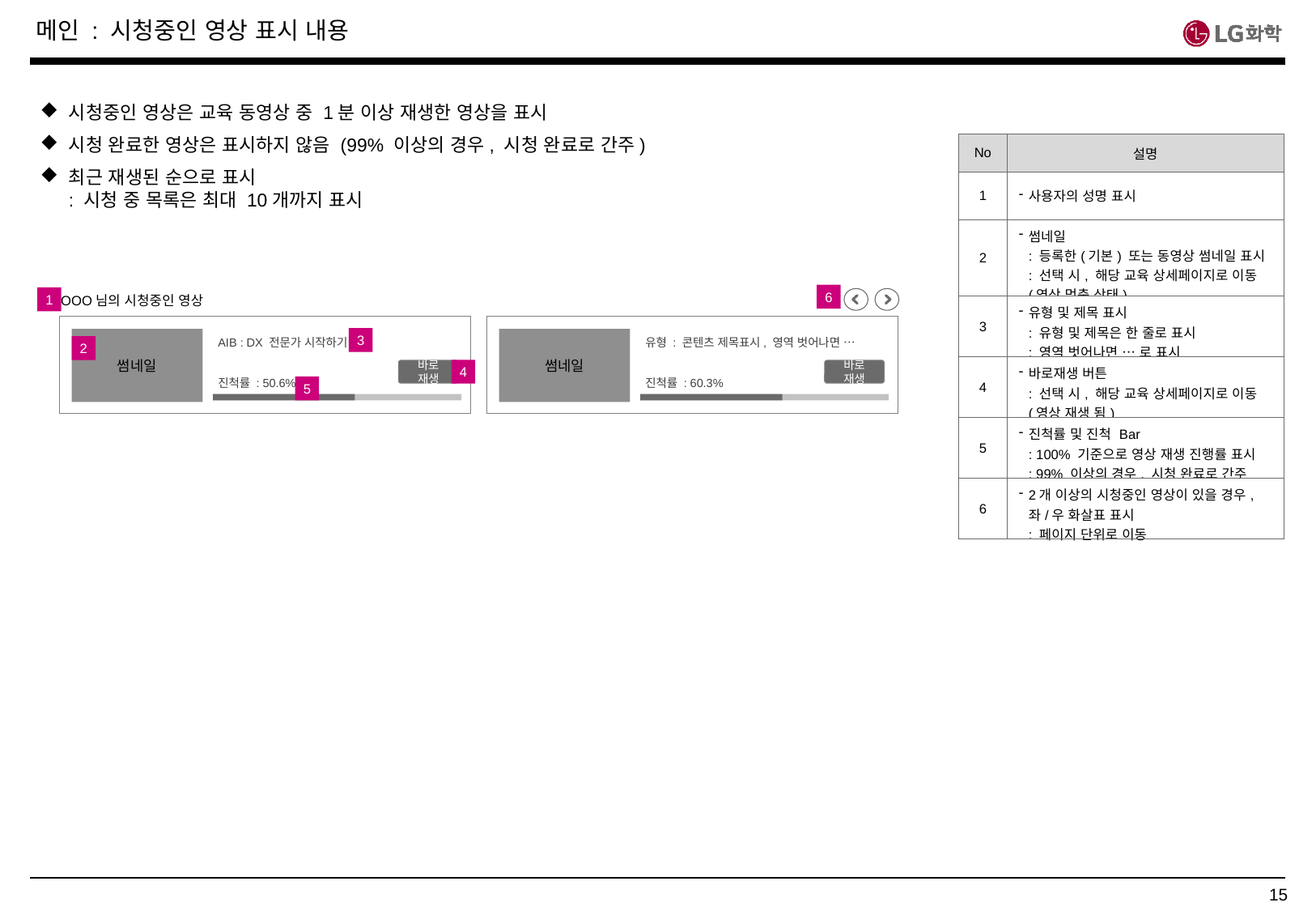

메인 : 시청중인 영상 표시 내용
시청중인 영상은 교육 동영상 중 1분 이상 재생한 영상을 표시
시청 완료한 영상은 표시하지 않음 (99% 이상의 경우, 시청 완료로 간주)
최근 재생된 순으로 표시
: 시청 중 목록은 최대 10개까지 표시
| No | 설명 |
| --- | --- |
| 1 | 사용자의 성명 표시 |
| 2 | 썸네일 : 등록한(기본) 또는 동영상 썸네일 표시 : 선택 시, 해당 교육 상세페이지로 이동 (영상 멈춤 상태) |
| 3 | 유형 및 제목 표시 : 유형 및 제목은 한 줄로 표시 : 영역 벗어나면 … 로 표시 |
| 4 | 바로재생 버튼 : 선택 시, 해당 교육 상세페이지로 이동 (영상 재생 됨) |
| 5 | 진척률 및 진척 Bar : 100% 기준으로 영상 재생 진행률 표시 : 99% 이상의 경우, 시청 완료로 간주 |
| 6 | 2개 이상의 시청중인 영상이 있을 경우, 좌/우 화살표 표시 : 페이지 단위로 이동 |
6
OOO님의 시청중인 영상

썸네일
AIB : DX 전문가 시작하기
바로 재생
진척률 : 50.6%

썸네일
유형 : 콘텐츠 제목표시, 영역 벗어나면 …
바로 재생
진척률 : 60.3%

1

3
2
4
5